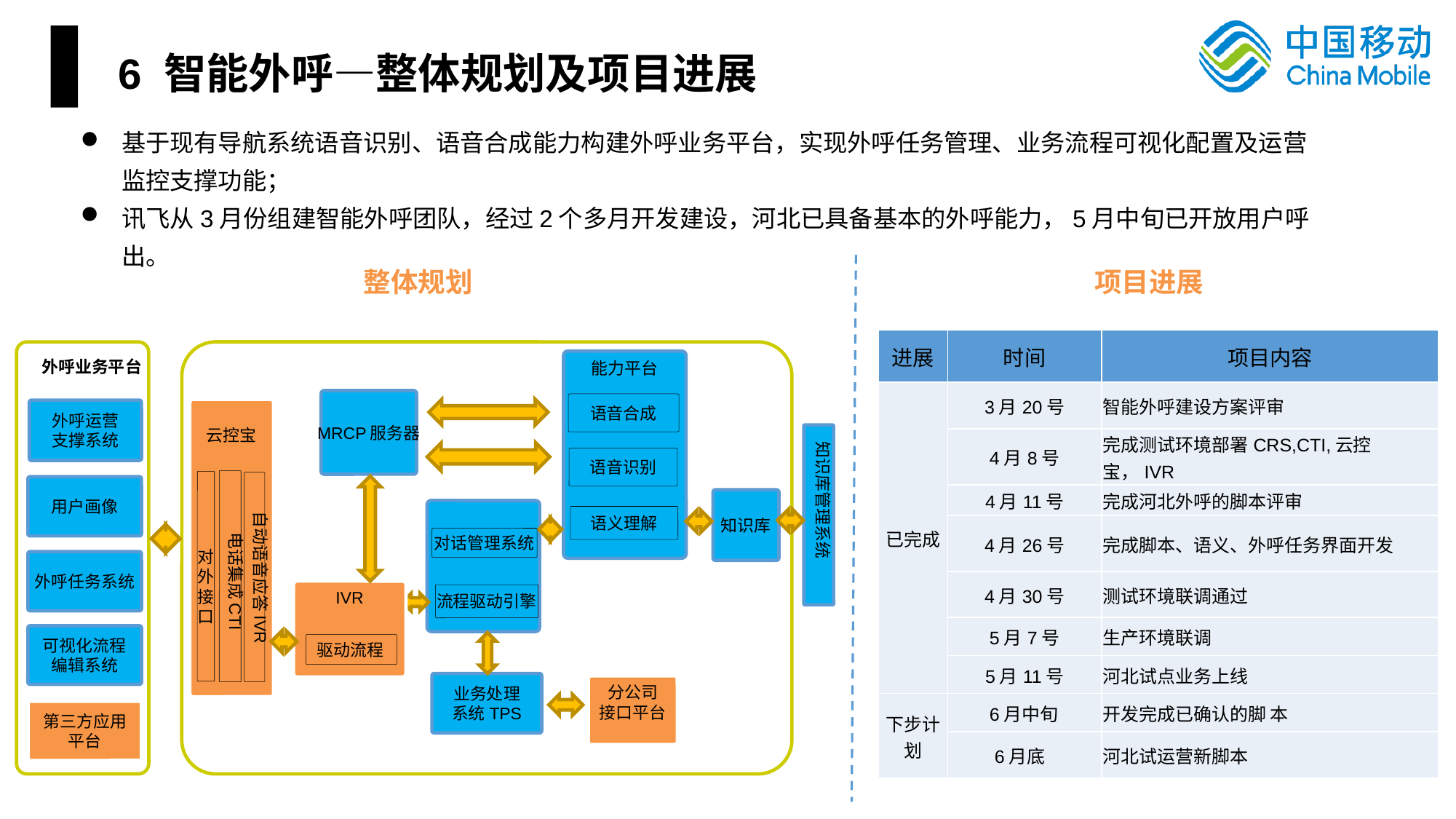

# 6 智能外呼—整体规划及项目进展
基于现有导航系统语音识别、语音合成能力构建外呼业务平台，实现外呼任务管理、业务流程可视化配置及运营监控支撑功能；
讯飞从3月份组建智能外呼团队，经过2个多月开发建设，河北已具备基本的外呼能力，5月中旬已开放用户呼出。
整体规划
项目进展
| 进展 | 时间 | 项目内容 |
| --- | --- | --- |
| 已完成 | 3月20号 | 智能外呼建设方案评审 |
|  | 4月8号 | 完成测试环境部署CRS,CTI,云控宝，IVR |
|  | 4月11号 | 完成河北外呼的脚本评审 |
|  | 4月26号 | 完成脚本、语义、外呼任务界面开发 |
|  | 4月30号 | 测试环境联调通过 |
|  | 5月7号 | 生产环境联调 |
|  | 5月11号 | 河北试点业务上线 |
| 下步计划 | 6月中旬 | 开发完成已确认的脚 本 |
|  | 6月底 | 河北试运营新脚本 |

外呼业务平台
能力平台
MRCP服务器
语音合成

外呼运营
支撑系统
云控宝

知识库管理系统

语音识别

对
外
接
口

用户画像
知识库
自动语音应答IVR

语义理解

电话集成CTI

对话管理系统
外呼任务系统
IVR
流程驱动引擎

可视化流程
编辑系统

驱动流程

业务处理
系统TPS
分公司
接口平台

第三方应用
平台